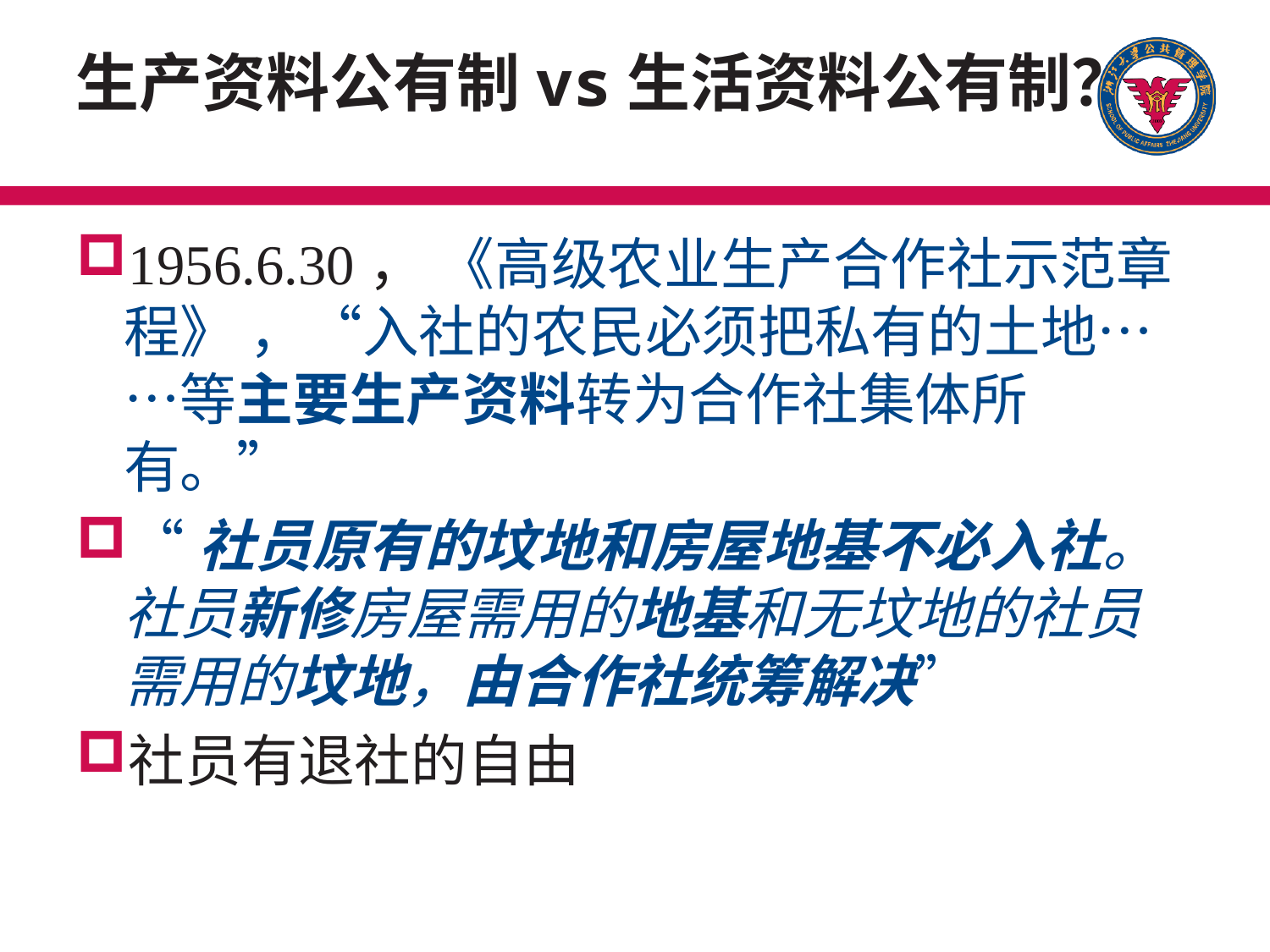

# 生产资料公有制vs生活资料公有制？
1956.6.30， 《高级农业生产合作社示范章程》 ，“入社的农民必须把私有的土地……等主要生产资料转为合作社集体所有。”
“社员原有的坟地和房屋地基不必入社。社员新修房屋需用的地基和无坟地的社员需用的坟地，由合作社统筹解决”
社员有退社的自由